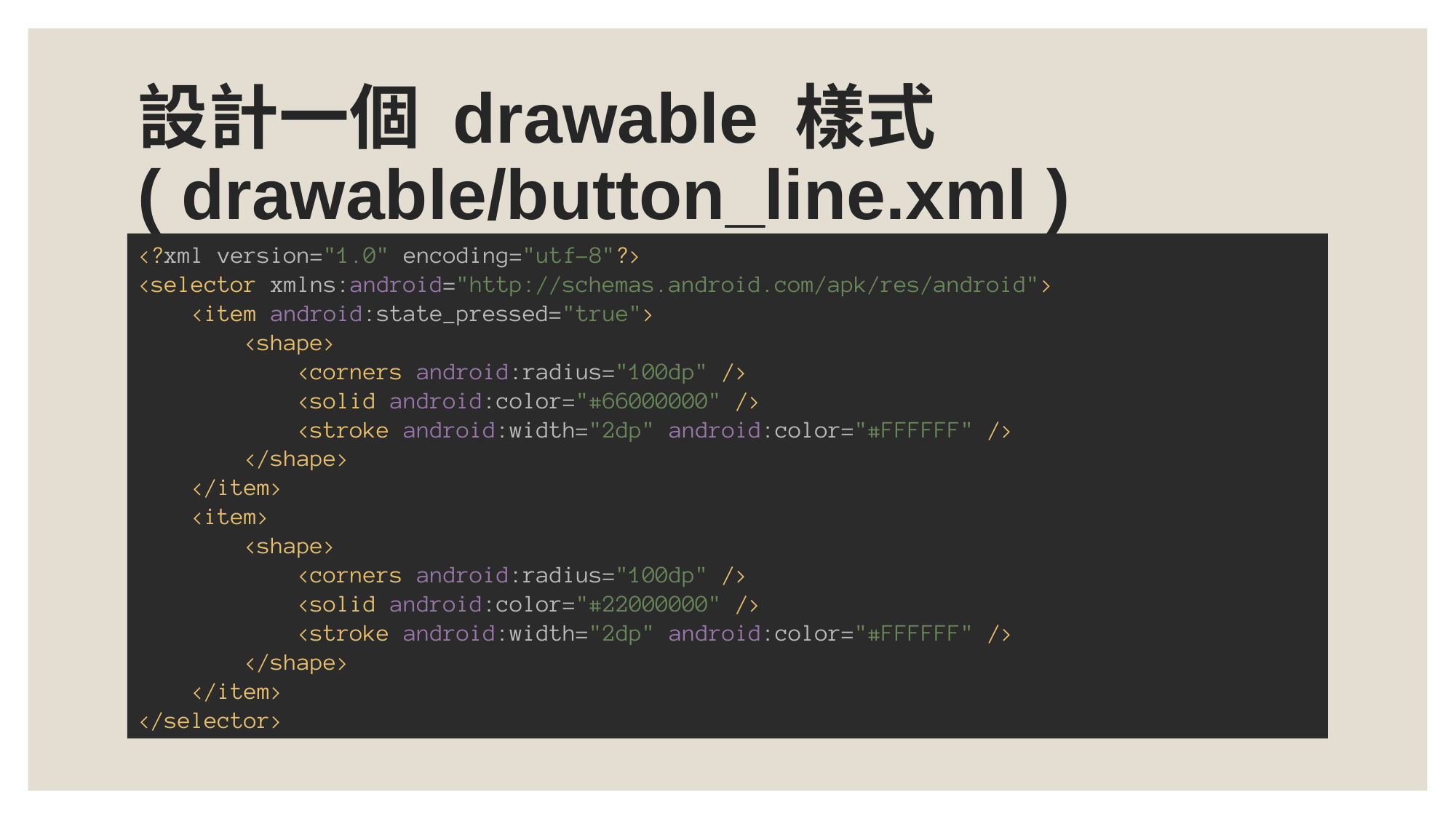

# 設計一個 drawable 樣式 ( drawable/button_line.xml )
<?xml version="1.0" encoding="utf-8"?>
<selector xmlns:android="http://schemas.android.com/apk/res/android">
    <item android:state_pressed="true">
        <shape>
            <corners android:radius="100dp" />
            <solid android:color="#66000000" />
            <stroke android:width="2dp" android:color="#FFFFFF" />
        </shape>
    </item>
    <item>
        <shape>
            <corners android:radius="100dp" />
            <solid android:color="#22000000" />
            <stroke android:width="2dp" android:color="#FFFFFF" />
        </shape>
    </item>
</selector>